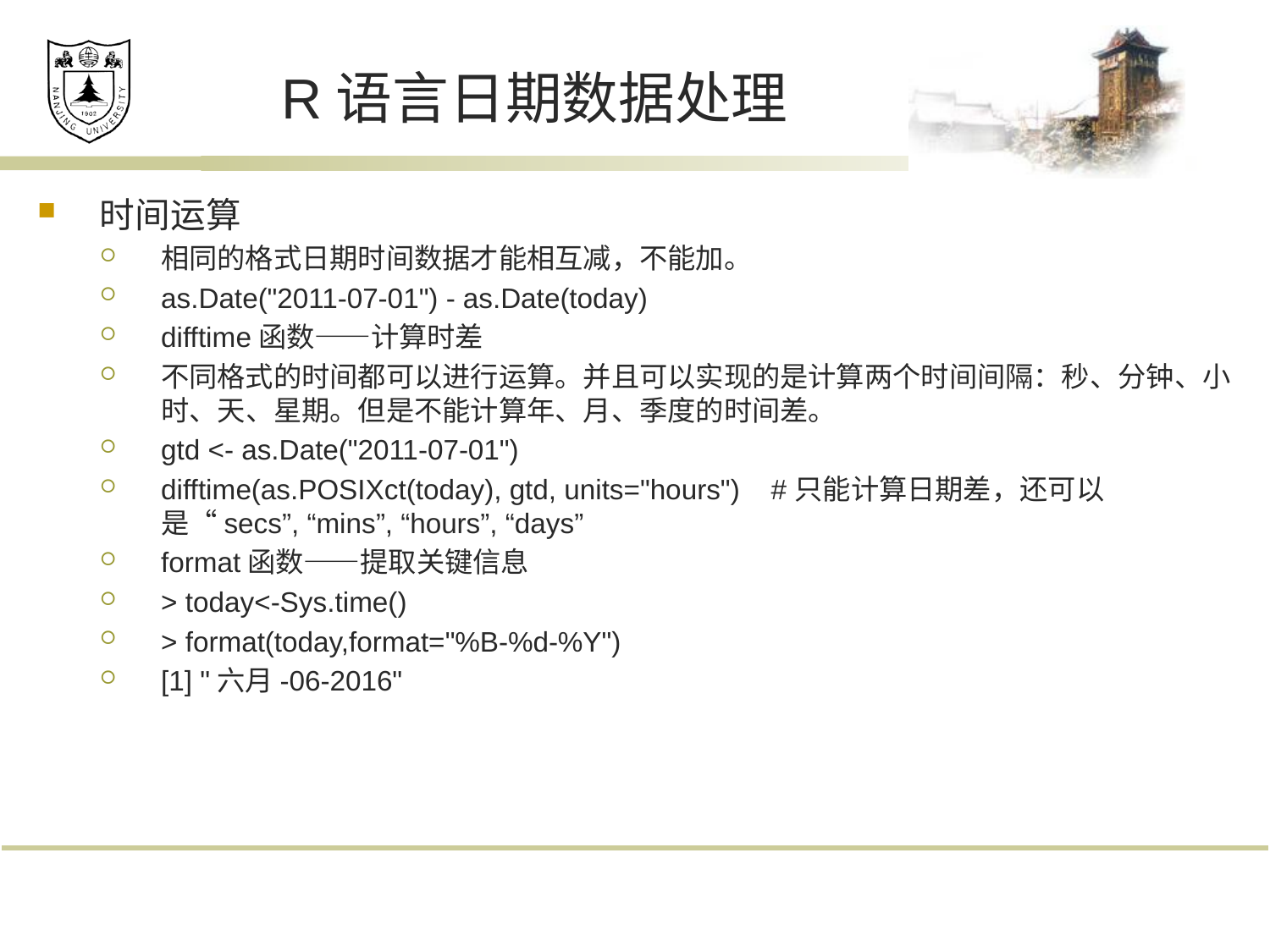

# R语言日期数据处理
时间运算
相同的格式日期时间数据才能相互减，不能加。
as.Date("2011-07-01") - as.Date(today)
difftime函数——计算时差
不同格式的时间都可以进行运算。并且可以实现的是计算两个时间间隔：秒、分钟、小时、天、星期。但是不能计算年、月、季度的时间差。
gtd <- as.Date("2011-07-01")
difftime(as.POSIXct(today), gtd, units="hours")    #只能计算日期差，还可以是“secs”, “mins”, “hours”, “days”
format函数——提取关键信息
> today<-Sys.time()
> format(today,format="%B-%d-%Y")
[1] "六月-06-2016"